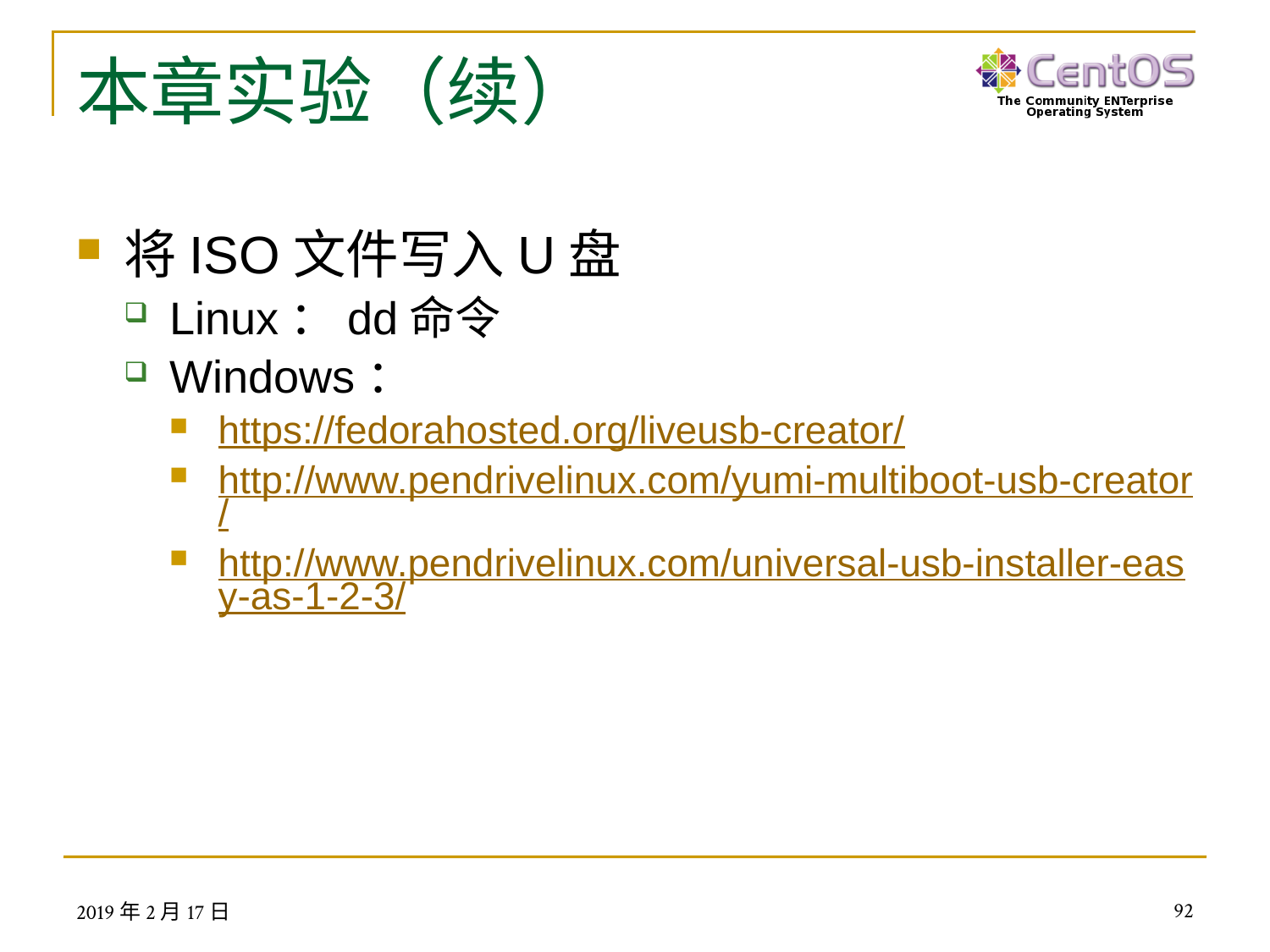

# 本章实验（续）
将ISO文件写入U盘
Linux：dd命令
Windows：
https://fedorahosted.org/liveusb-creator/
http://www.pendrivelinux.com/yumi-multiboot-usb-creator/
http://www.pendrivelinux.com/universal-usb-installer-easy-as-1-2-3/

2019年2月17日
92